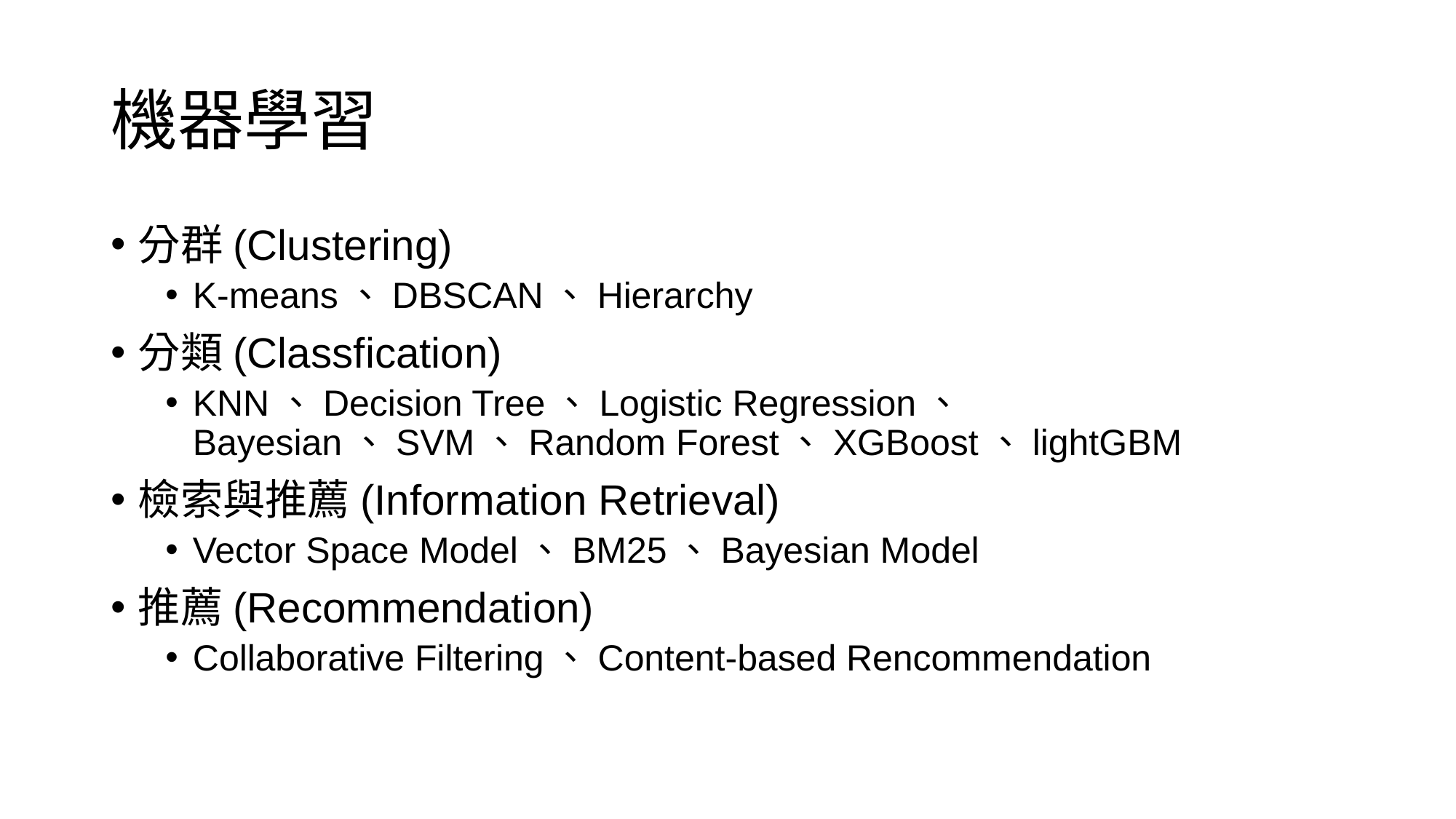

# 機器學習
分群(Clustering)
K-means、DBSCAN、Hierarchy
分類(Classfication)
KNN、Decision Tree、Logistic Regression、 Bayesian、SVM、Random Forest、XGBoost、lightGBM
檢索與推薦(Information Retrieval)
Vector Space Model、BM25、Bayesian Model
推薦(Recommendation)
Collaborative Filtering、Content-based Rencommendation